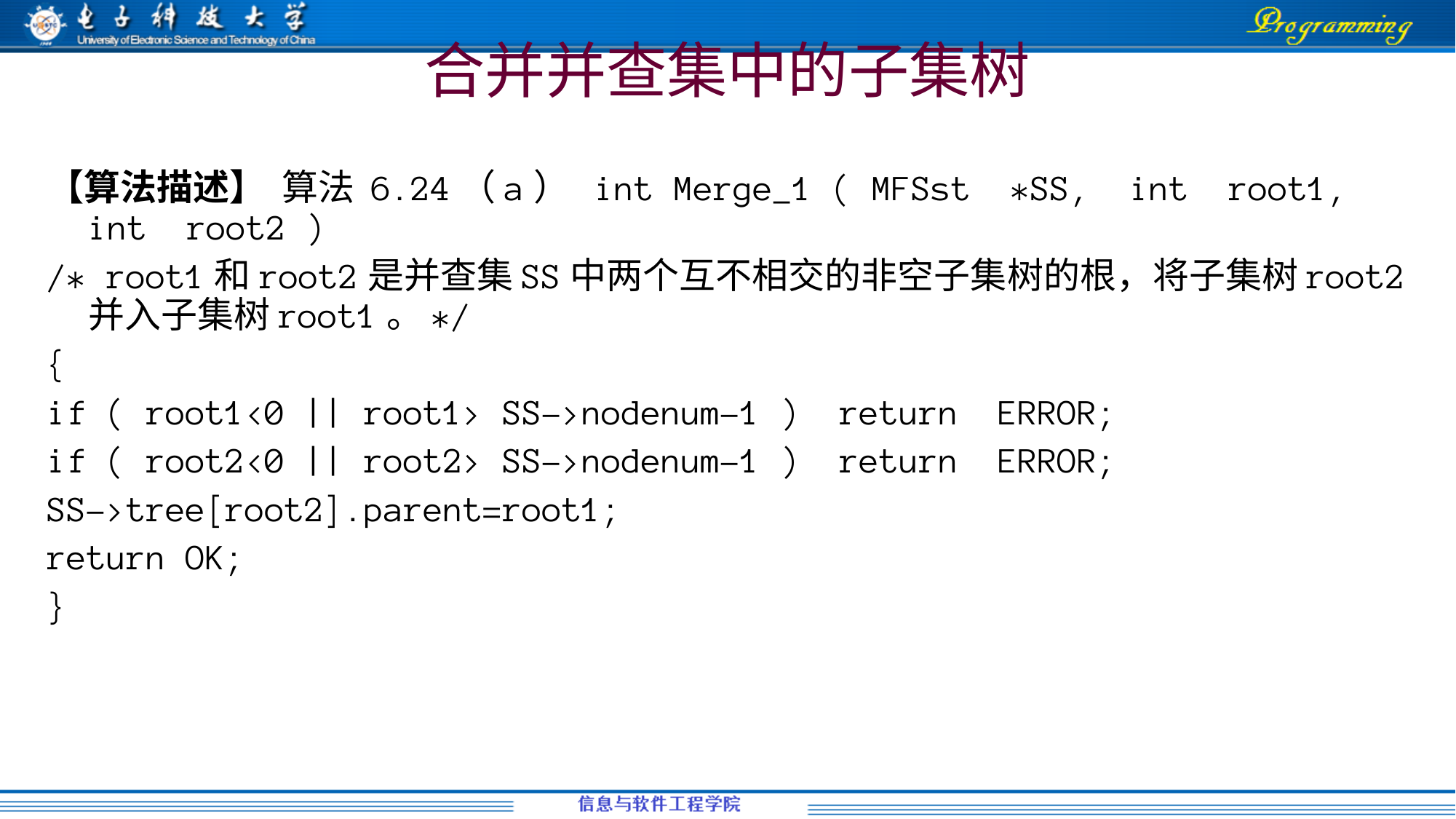

# 合并并查集中的子集树
【算法描述】  算法 6.24（a）  int Merge_1 ( MFSst  *SS,  int  root1,  int  root2 )
/* root1和root2是并查集SS中两个互不相交的非空子集树的根，将子集树root2并入子集树root1。*/
{
if ( root1<0 || root1> SS->nodenum-1 )  return  ERROR;
if ( root2<0 || root2> SS->nodenum-1 )  return  ERROR;
SS->tree[root2].parent=root1;
return OK;
}